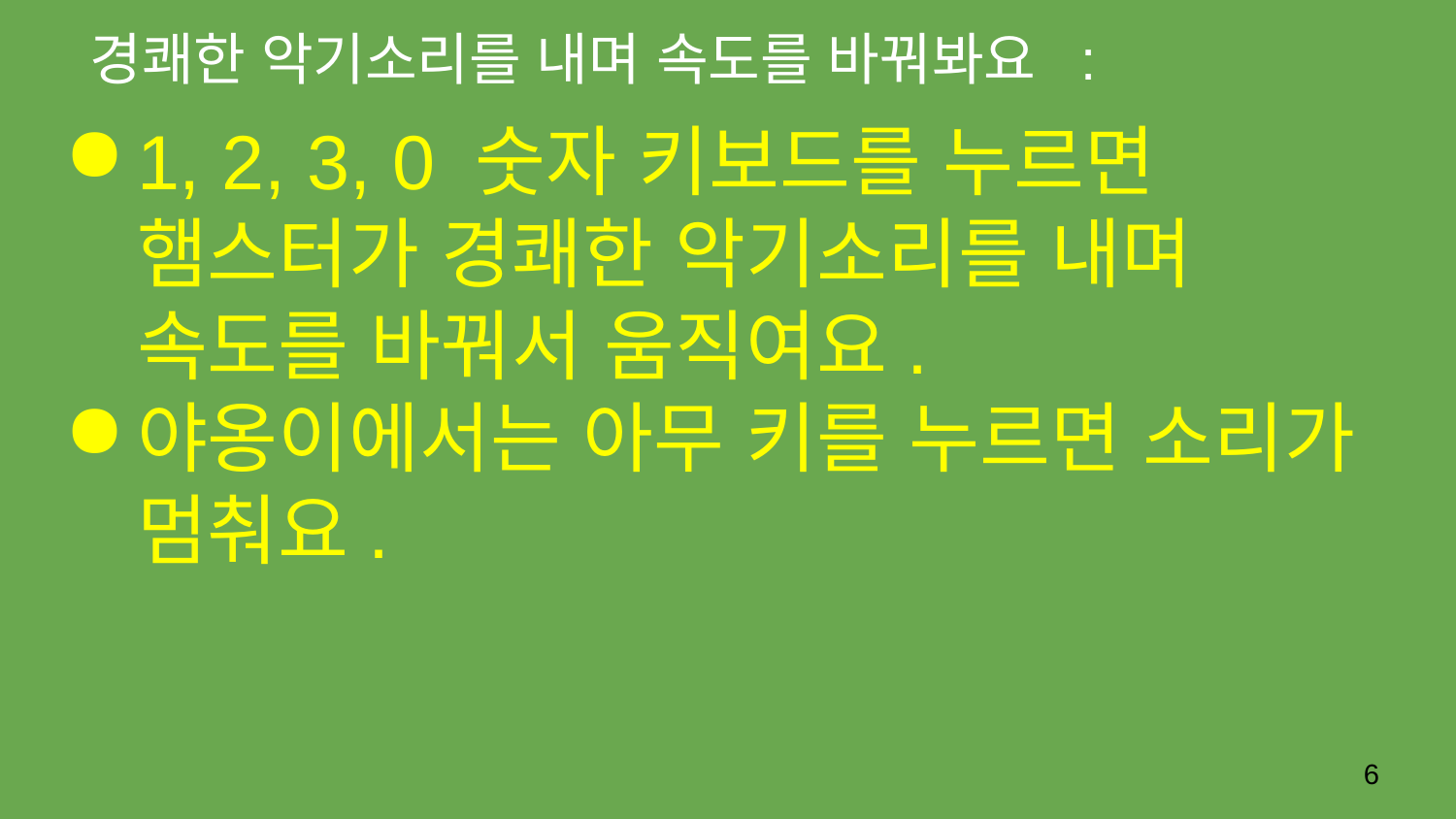

# 경쾌한 악기소리를 내며 속도를 바꿔봐요  :
1, 2, 3, 0 숫자 키보드를 누르면 햄스터가 경쾌한 악기소리를 내며 속도를 바꿔서 움직여요.
야옹이에서는 아무 키를 누르면 소리가 멈춰요.
6